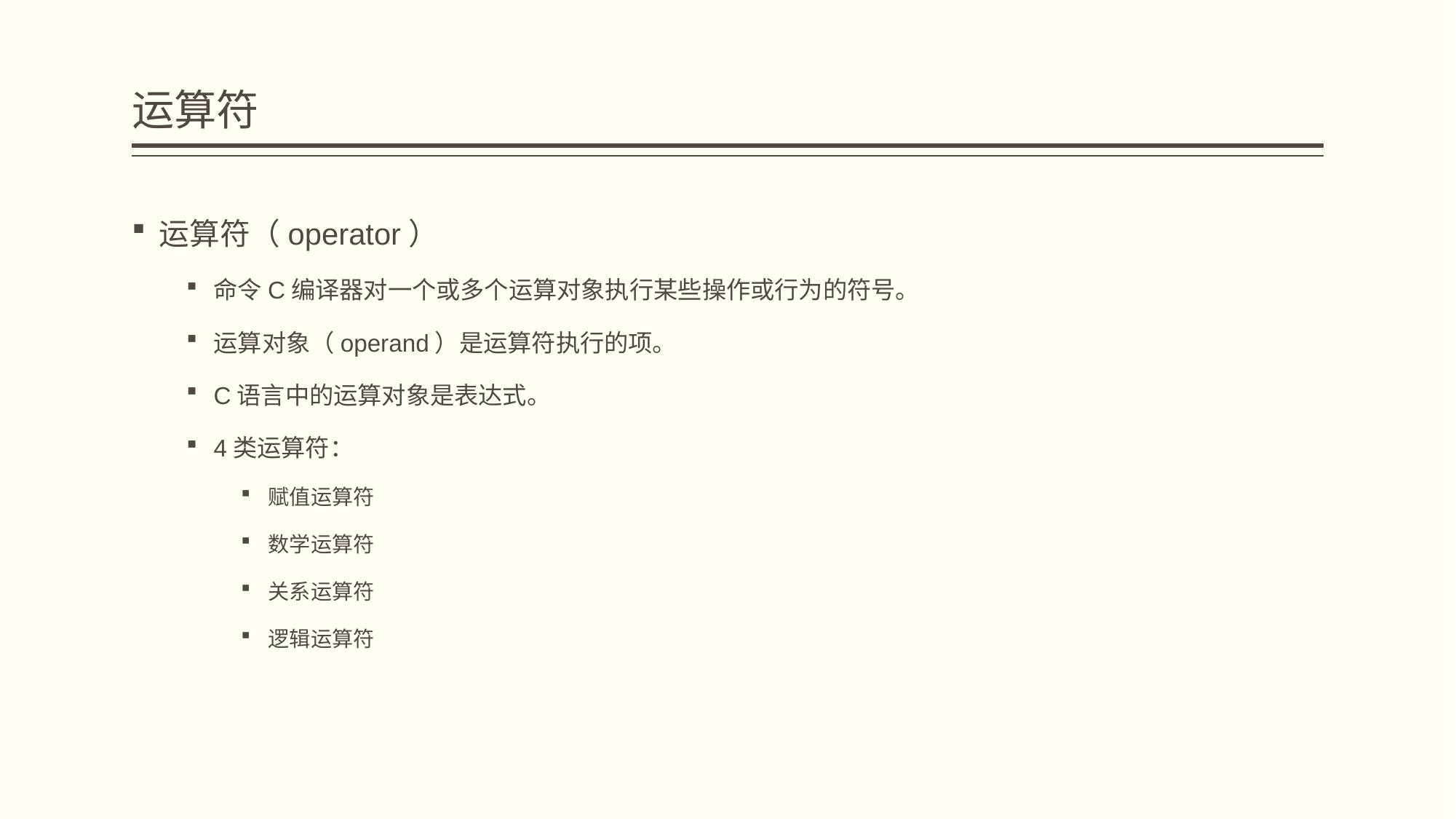

# 运算符
运算符（operator）
命令C编译器对一个或多个运算对象执行某些操作或行为的符号。
运算对象（operand）是运算符执行的项。
C语言中的运算对象是表达式。
4类运算符：
赋值运算符
数学运算符
关系运算符
逻辑运算符